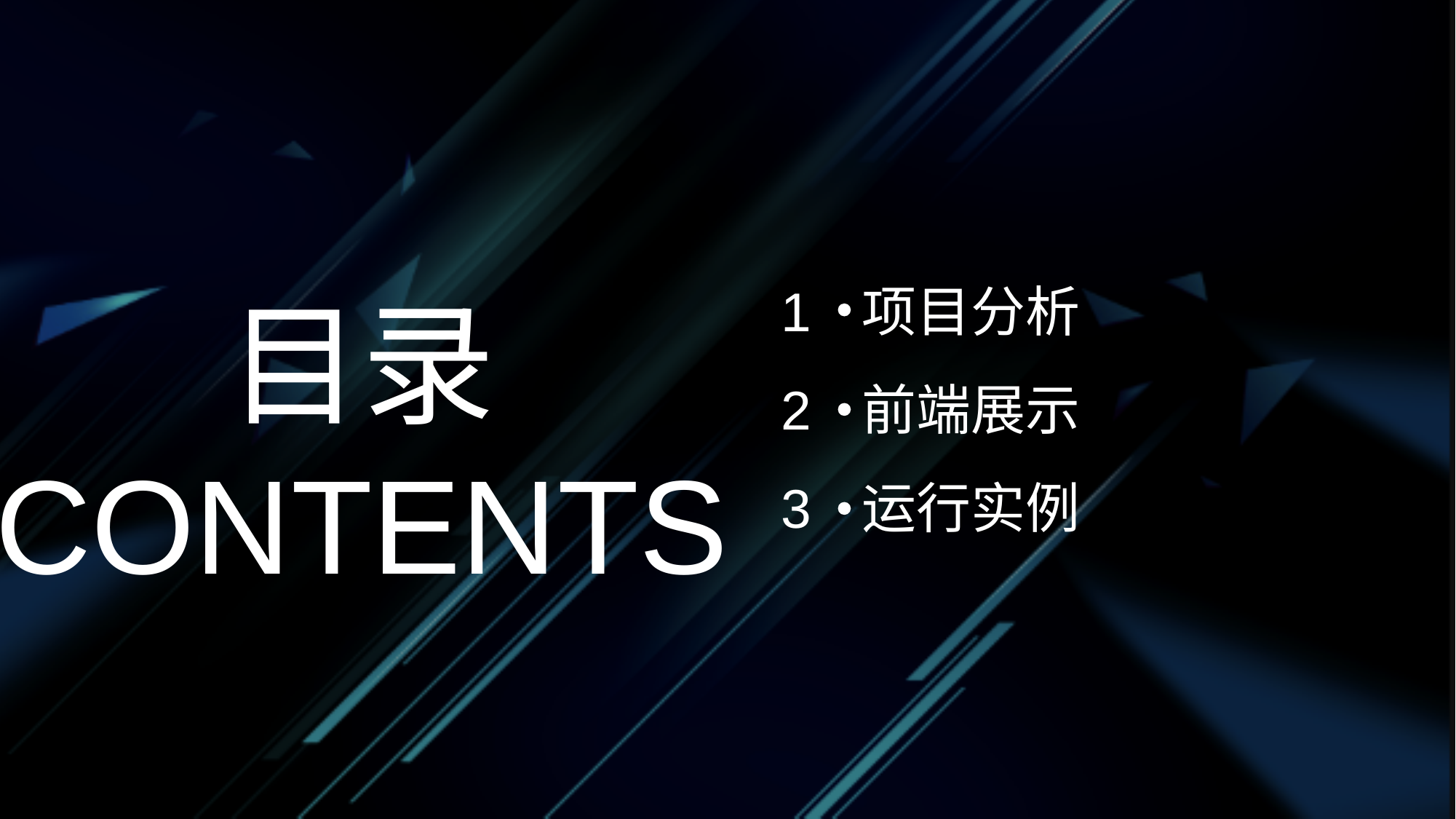

项目分析
前端展示
运行实例

1
2
3

目录
CONTENTS